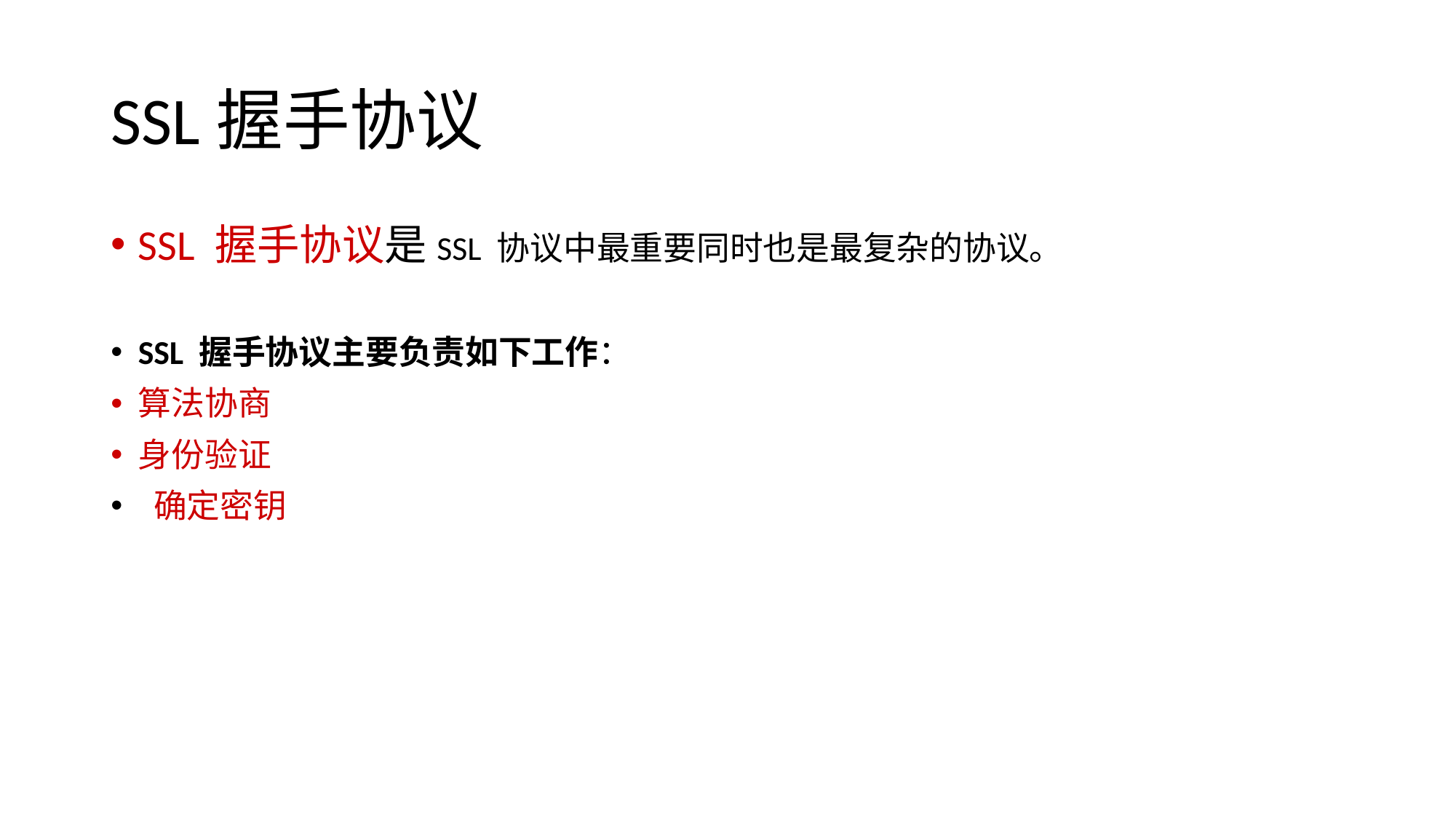

# SSL握手协议
SSL 握手协议是SSL 协议中最重要同时也是最复杂的协议。

SSL 握手协议主要负责如下工作：
算法协商
身份验证
 确定密钥